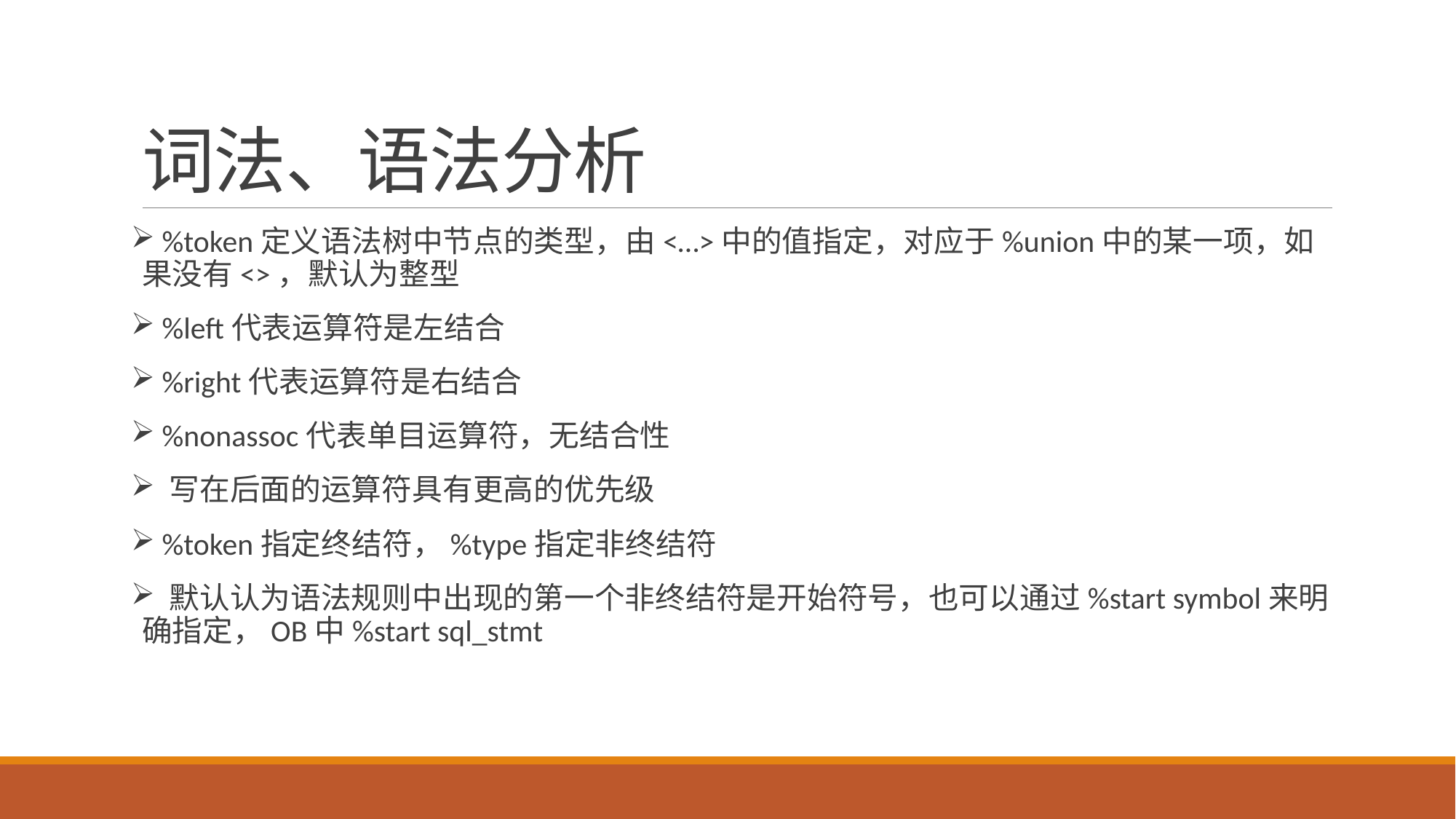

# 词法、语法分析
 %token定义语法树中节点的类型，由<…>中的值指定，对应于%union中的某一项，如果没有<>，默认为整型
 %left代表运算符是左结合
 %right代表运算符是右结合
 %nonassoc代表单目运算符，无结合性
 写在后面的运算符具有更高的优先级
 %token指定终结符，%type指定非终结符
 默认认为语法规则中出现的第一个非终结符是开始符号，也可以通过%start symbol来明确指定，OB中%start sql_stmt